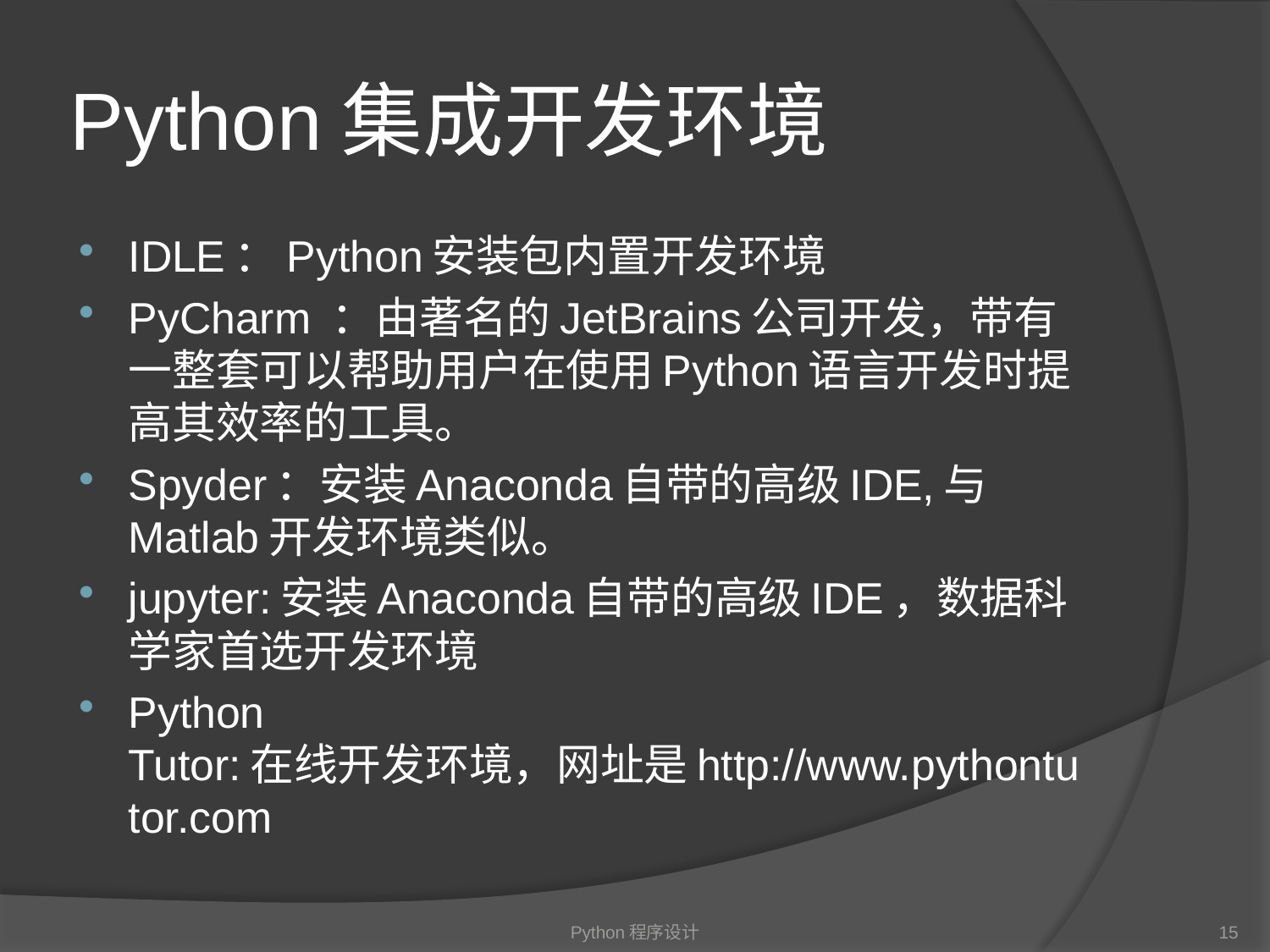

# Python集成开发环境
IDLE：Python安装包内置开发环境
PyCharm ：由著名的JetBrains公司开发，带有一整套可以帮助用户在使用Python语言开发时提高其效率的工具。
Spyder：安装Anaconda自带的高级IDE,与Matlab开发环境类似。
jupyter:安装Anaconda自带的高级IDE，数据科学家首选开发环境
Python Tutor:在线开发环境，网址是http://www.pythontutor.com
Python程序设计
15